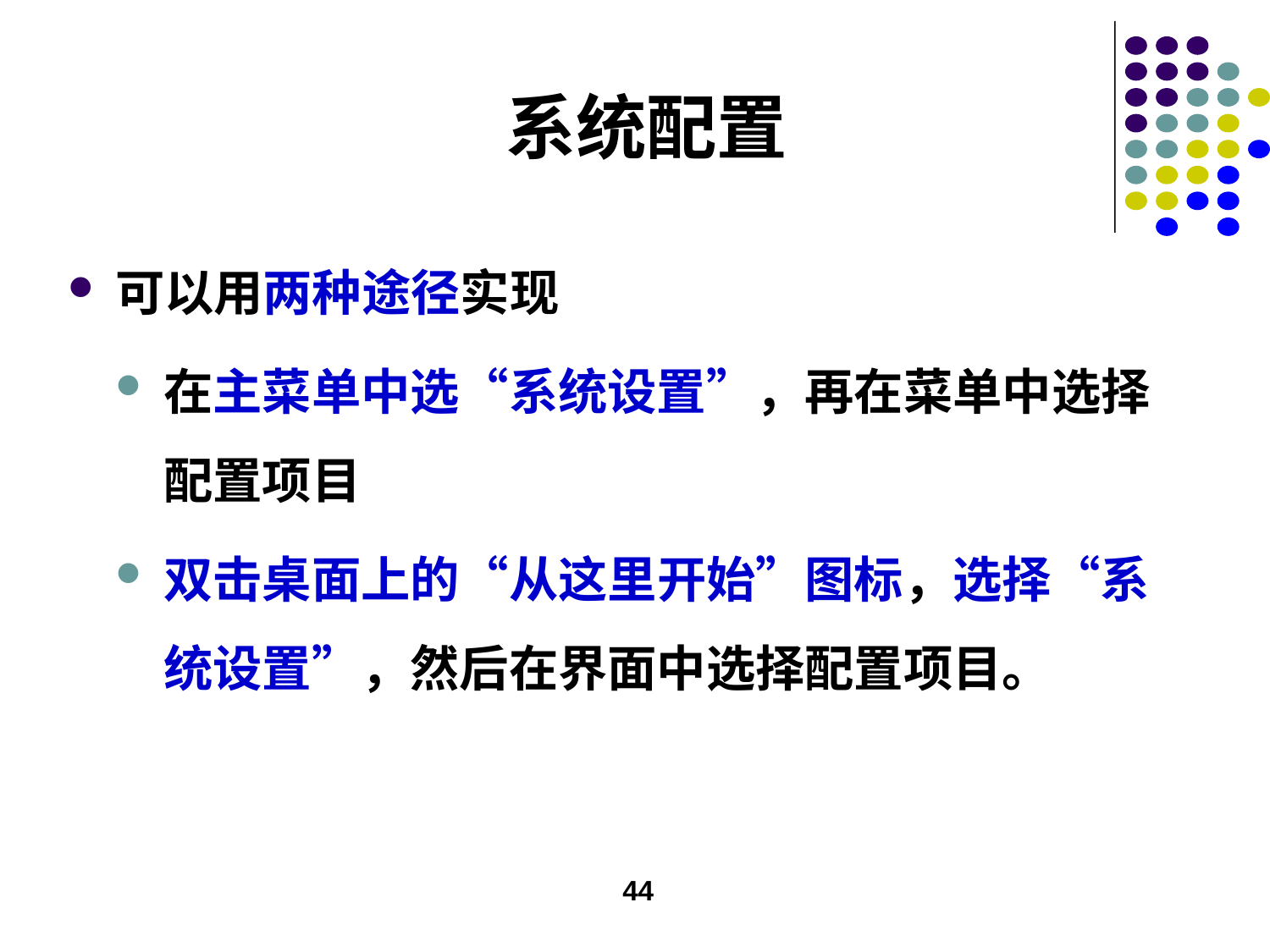

# 系统配置
可以用两种途径实现
在主菜单中选“系统设置”，再在菜单中选择配置项目
双击桌面上的“从这里开始”图标，选择“系统设置”，然后在界面中选择配置项目。

44